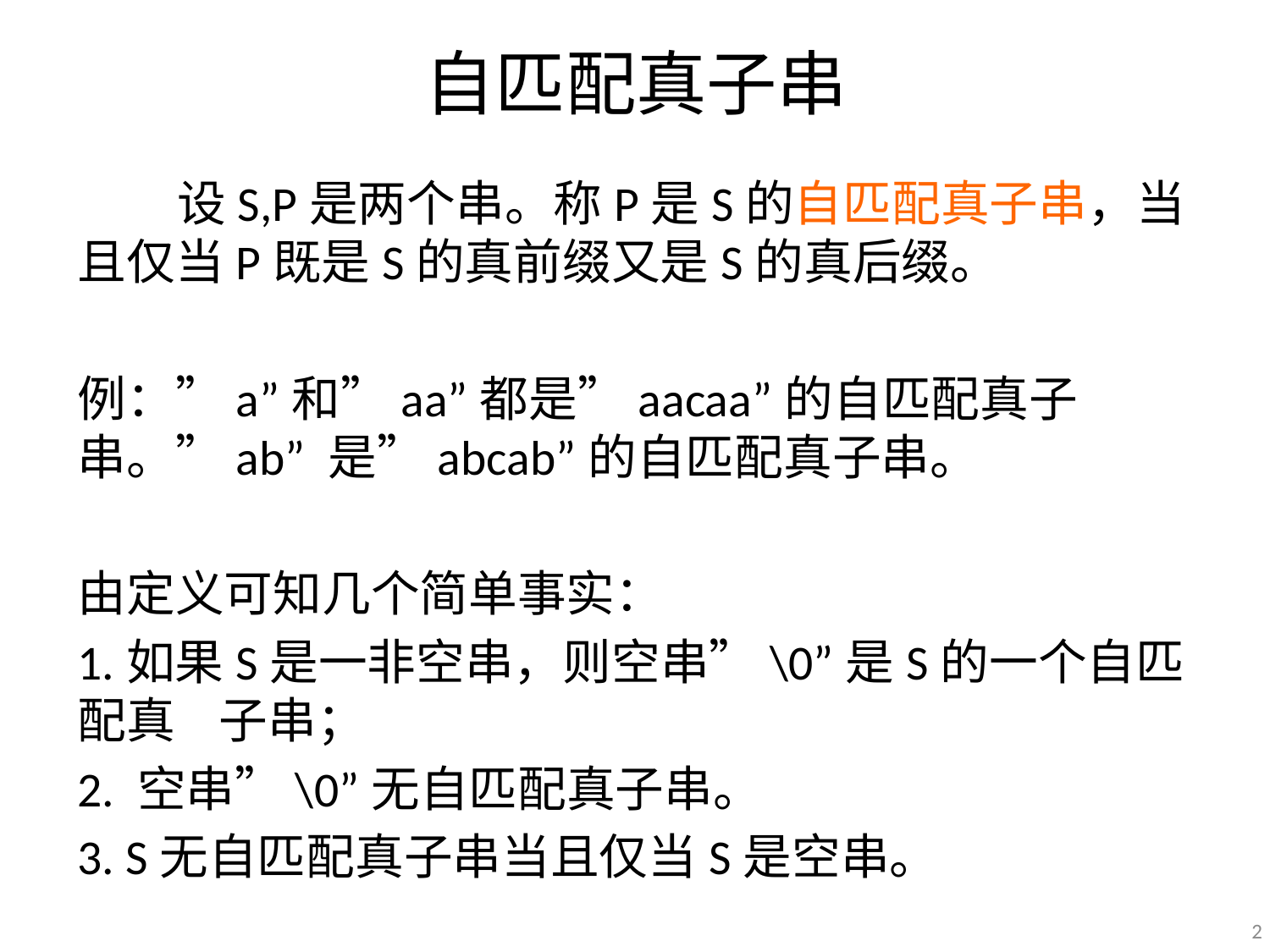

# 自匹配真子串
        设S,P是两个串。称P是S的自匹配真子串，当且仅当P既是S的真前缀又是S的真后缀。

例：”a”和”aa”都是”aacaa”的自匹配真子串。”ab” 是”abcab”的自匹配真子串。

由定义可知几个简单事实：
1.如果S是一非空串，则空串”\0”是S的一个自匹配真    子串；
2. 空串”\0”无自匹配真子串。
3. S无自匹配真子串当且仅当S是空串。

2